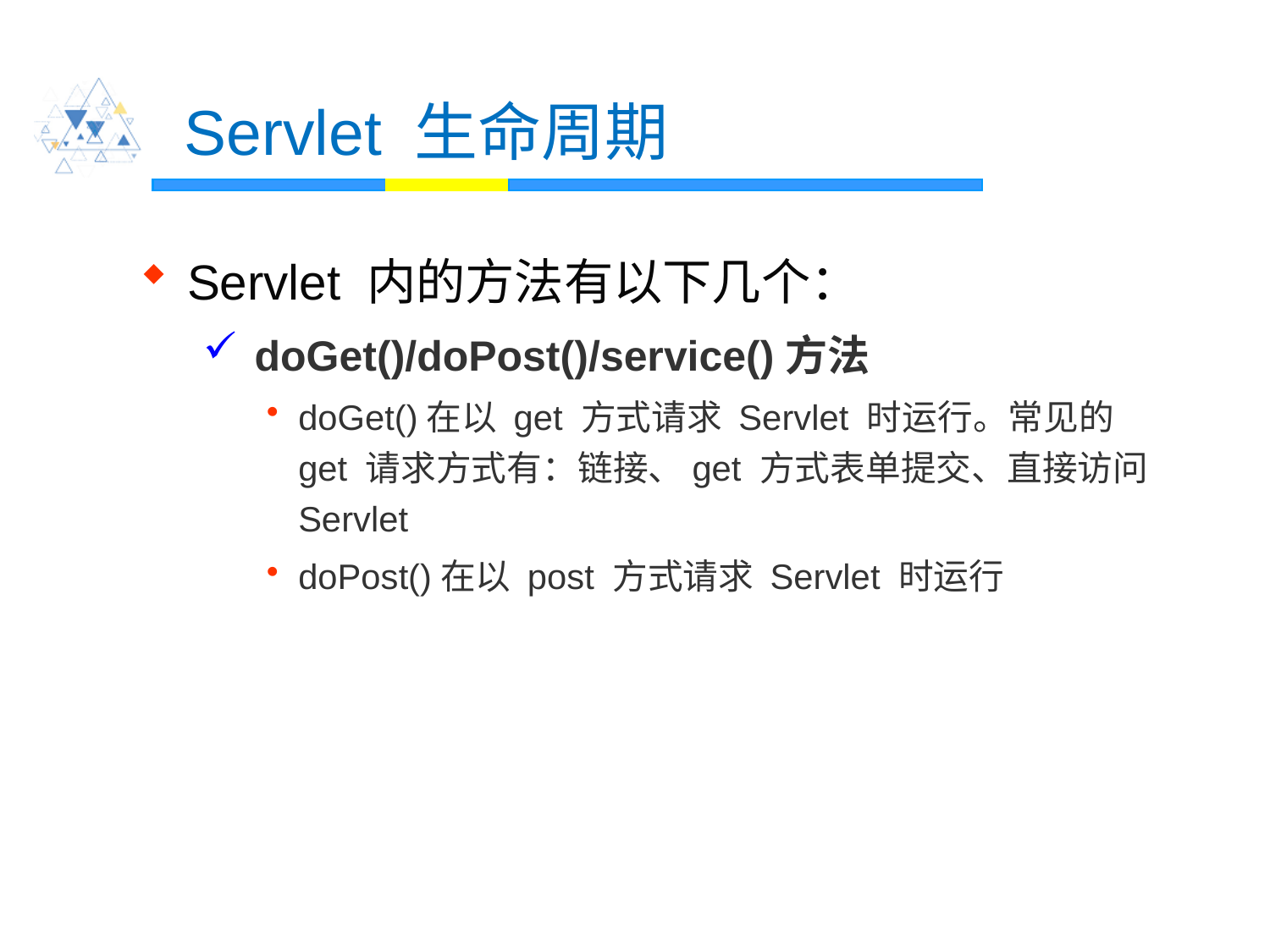

# Servlet 生命周期
Servlet 内的方法有以下几个：
 doGet()/doPost()/service()方法
doGet()在以 get 方式请求 Servlet 时运行。常见的 get 请求方式有：链接、get 方式表单提交、直接访问 Servlet
doPost()在以 post 方式请求 Servlet 时运行